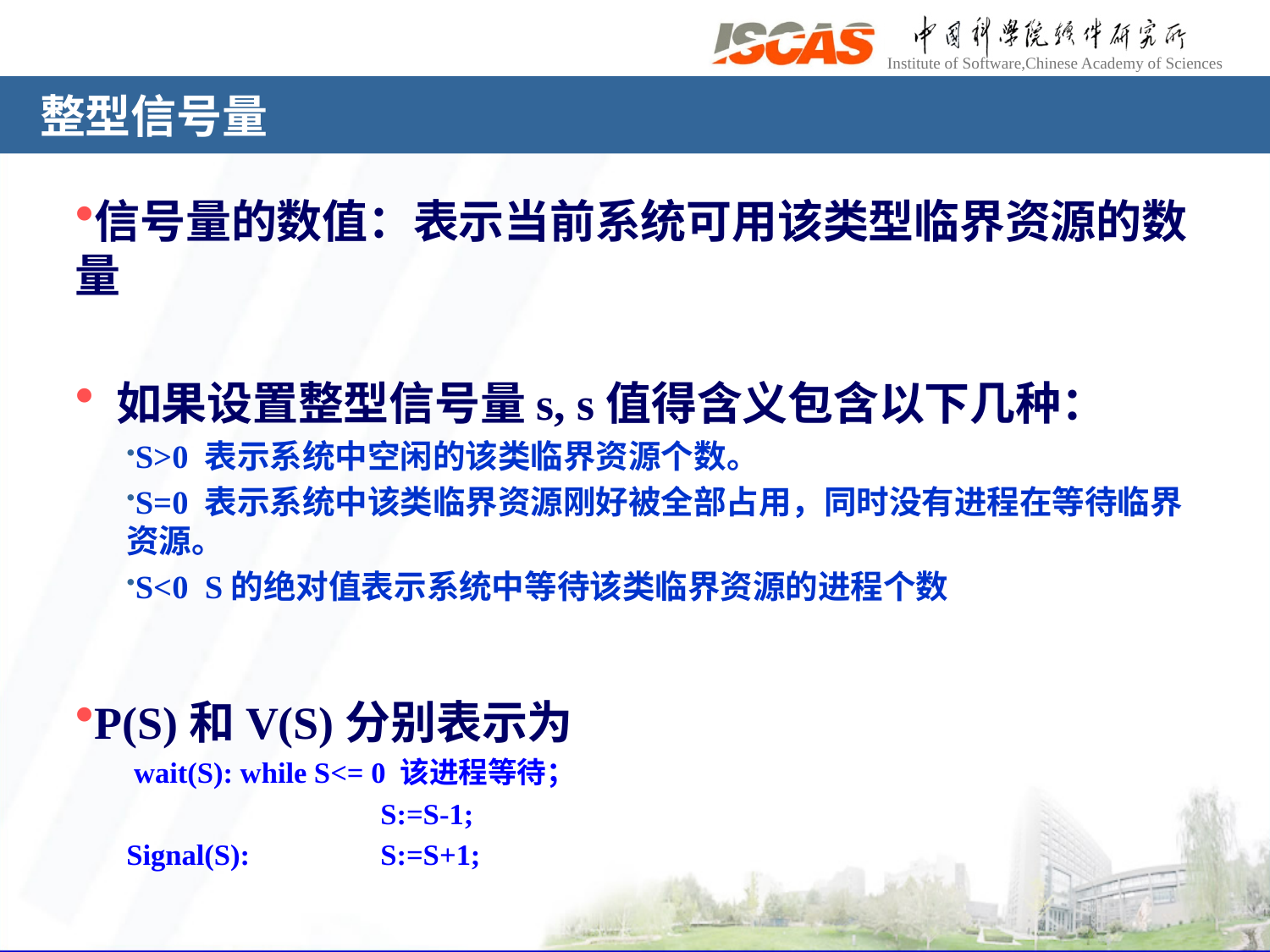

# 整型信号量
信号量的数值：表示当前系统可用该类型临界资源的数量

 如果设置整型信号量s, s值得含义包含以下几种：
S>0 表示系统中空闲的该类临界资源个数。
S=0 表示系统中该类临界资源刚好被全部占用，同时没有进程在等待临界资源。
S<0  S的绝对值表示系统中等待该类临界资源的进程个数

P(S)和V(S)分别表示为
 wait(S): while S<= 0 该进程等待；
		S:=S-1;
Signal(S): 	S:=S+1;